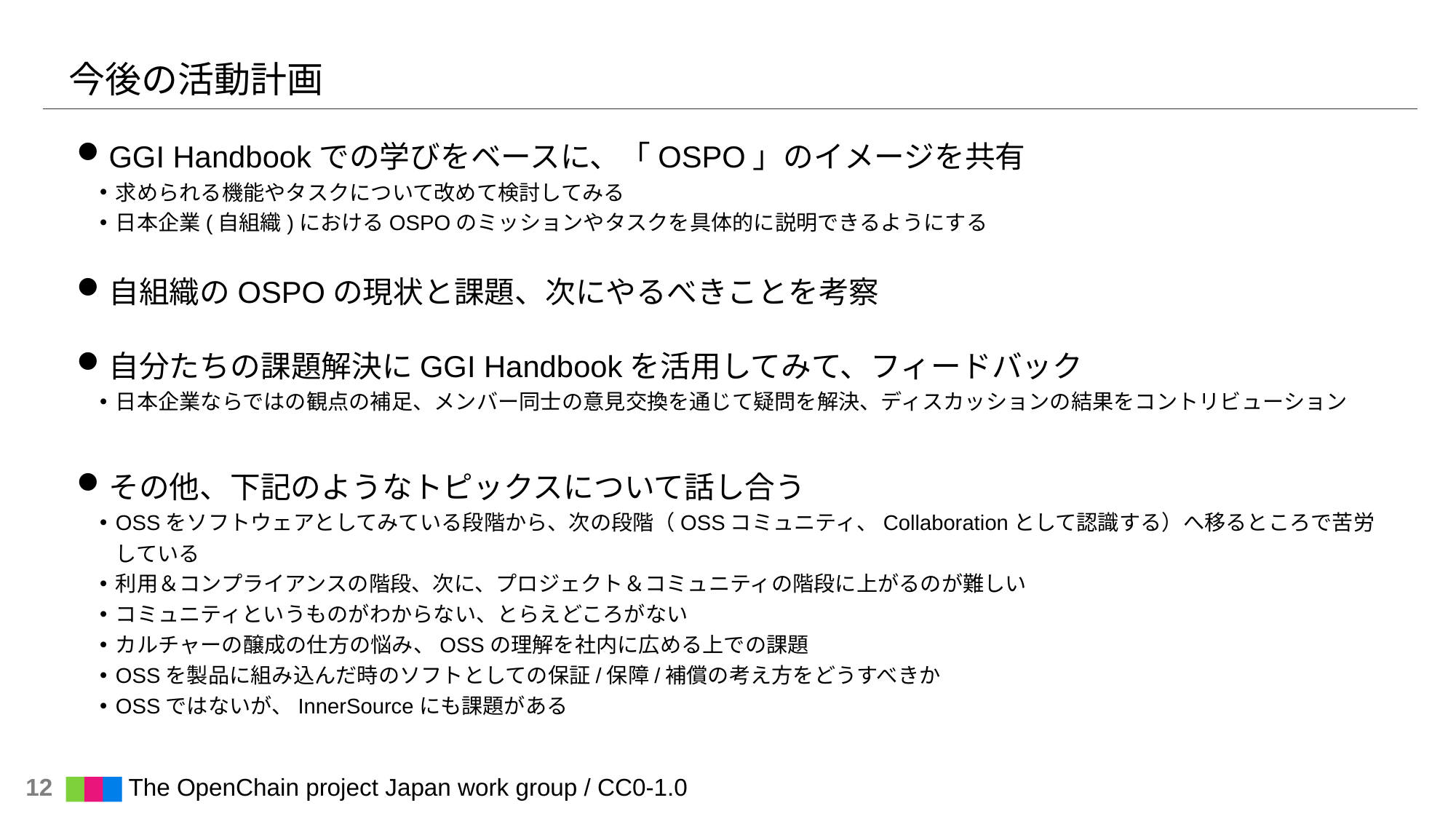

# 今後の活動計画
GGI Handbookでの学びをベースに、「OSPO」のイメージを共有
求められる機能やタスクについて改めて検討してみる
日本企業(自組織)におけるOSPOのミッションやタスクを具体的に説明できるようにする

自組織のOSPOの現状と課題、次にやるべきことを考察

自分たちの課題解決にGGI Handbookを活用してみて、フィードバック
日本企業ならではの観点の補足、メンバー同士の意見交換を通じて疑問を解決、ディスカッションの結果をコントリビューション

その他、下記のようなトピックスについて話し合う
OSSをソフトウェアとしてみている段階から、次の段階（OSSコミュニティ、Collaborationとして認識する）へ移るところで苦労している
利用＆コンプライアンスの階段、次に、プロジェクト＆コミュニティの階段に上がるのが難しい
コミュニティというものがわからない、とらえどころがない
カルチャーの醸成の仕方の悩み、OSSの理解を社内に広める上での課題
OSSを製品に組み込んだ時のソフトとしての保証/保障/補償の考え方をどうすべきか
OSSではないが、InnerSourceにも課題がある